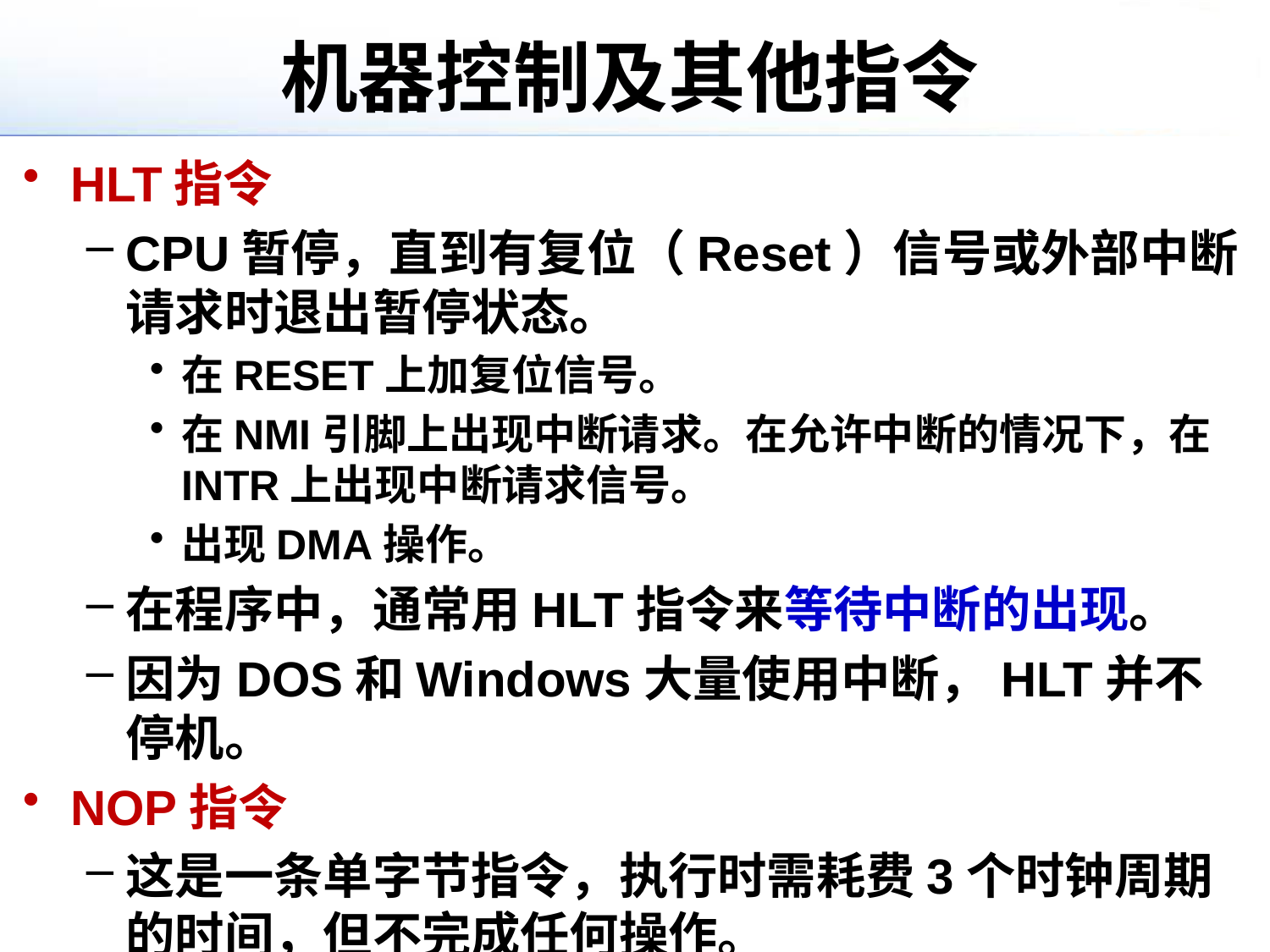

# 机器控制及其他指令
HLT指令
CPU暂停，直到有复位（Reset）信号或外部中断请求时退出暂停状态。
在RESET上加复位信号。
在NMI引脚上出现中断请求。在允许中断的情况下，在INTR上出现中断请求信号。
出现DMA操作。
在程序中，通常用HLT指令来等待中断的出现。
因为DOS和Windows大量使用中断，HLT并不停机。
NOP指令
这是一条单字节指令，执行时需耗费3个时钟周期的时间，但不完成任何操作。